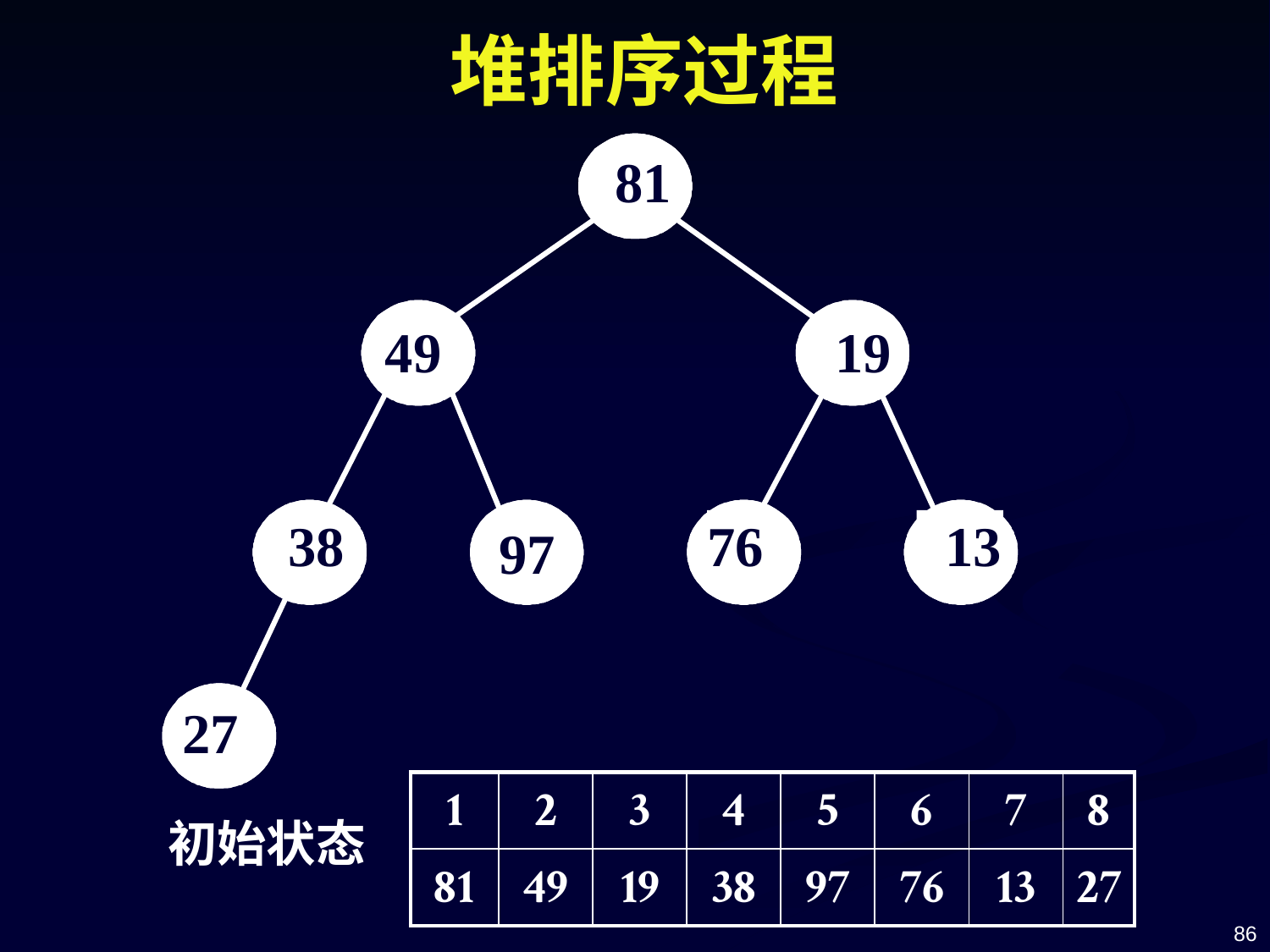

# 堆排序过程

81

49

19

38

 97

76

  13

27
| 1 | 2 | 3 | 4 | 5 | 6 | 7 | 8 |
| --- | --- | --- | --- | --- | --- | --- | --- |
| 81 | 49 | 19 | 38 | 97 | 76 | 13 | 27 |
初始状态
86